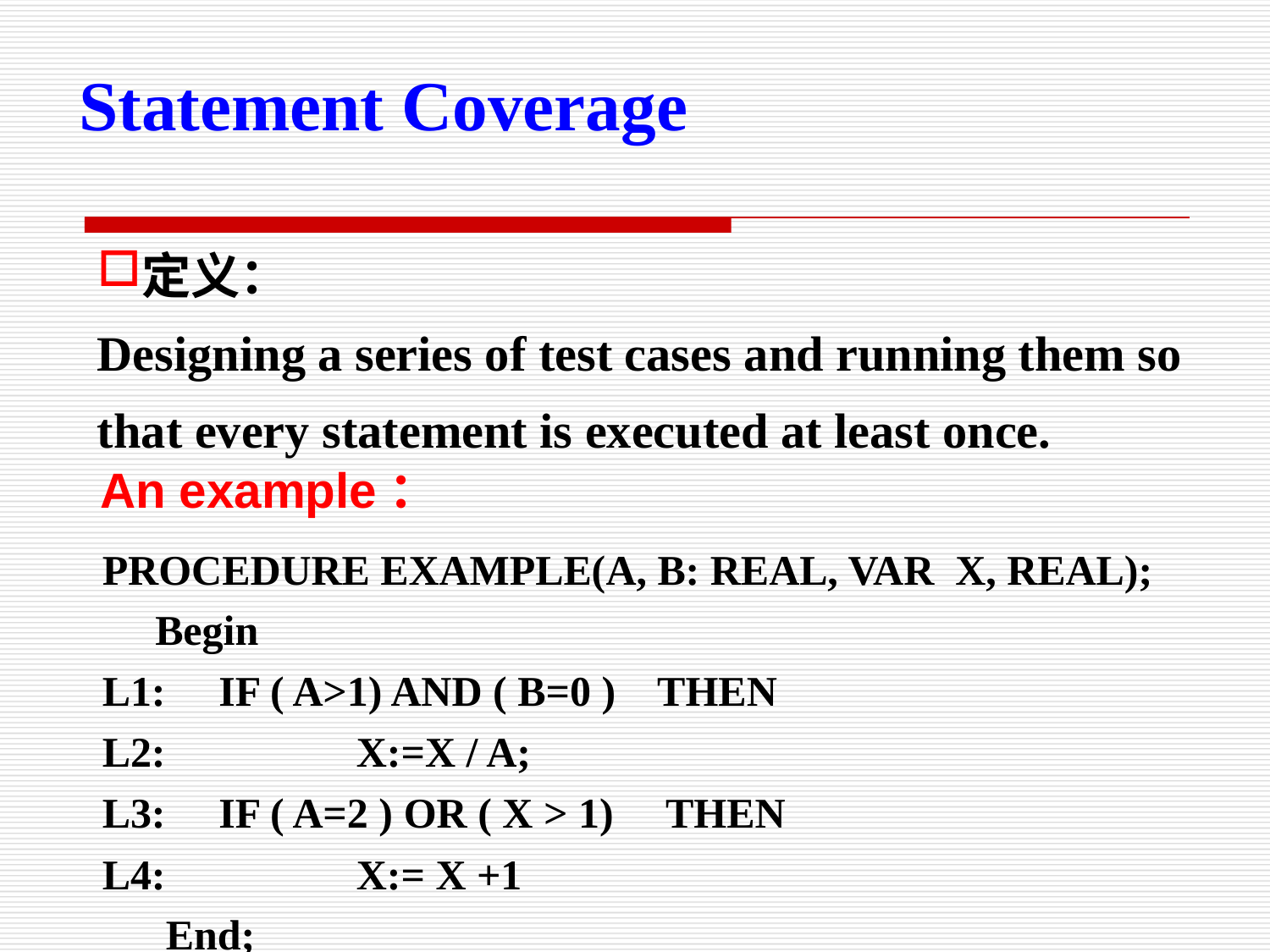

Statement Coverage
定义：
Designing a series of test cases and running them so that every statement is executed at least once.
An example：
PROCEDURE EXAMPLE(A, B: REAL, VAR  X, REAL);
     Begin
L1:     IF ( A>1) AND ( B=0 )    THEN
L2: 		X:=X / A;
L3:     IF ( A=2 ) OR ( X > 1)     THEN
L4: 		X:= X +1
      End;